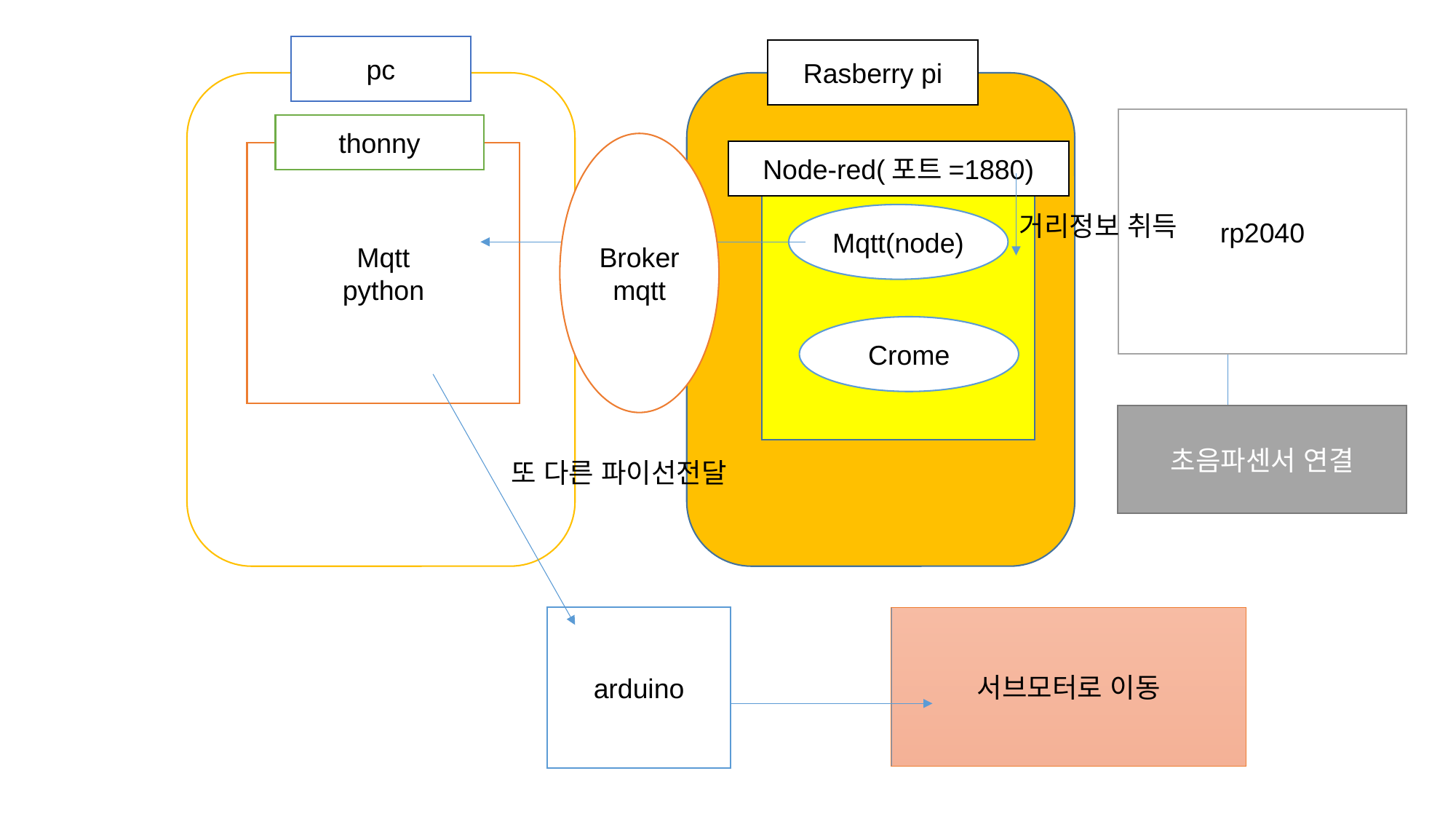

pc
Rasberry pi

rp2040
thonny
Broker mqtt
Node-red(포트=1880)
Mqtt
python

거리정보 취득
Mqtt(node)
Crome
초음파센서 연결
또 다른 파이선전달
arduino
서브모터로 이동